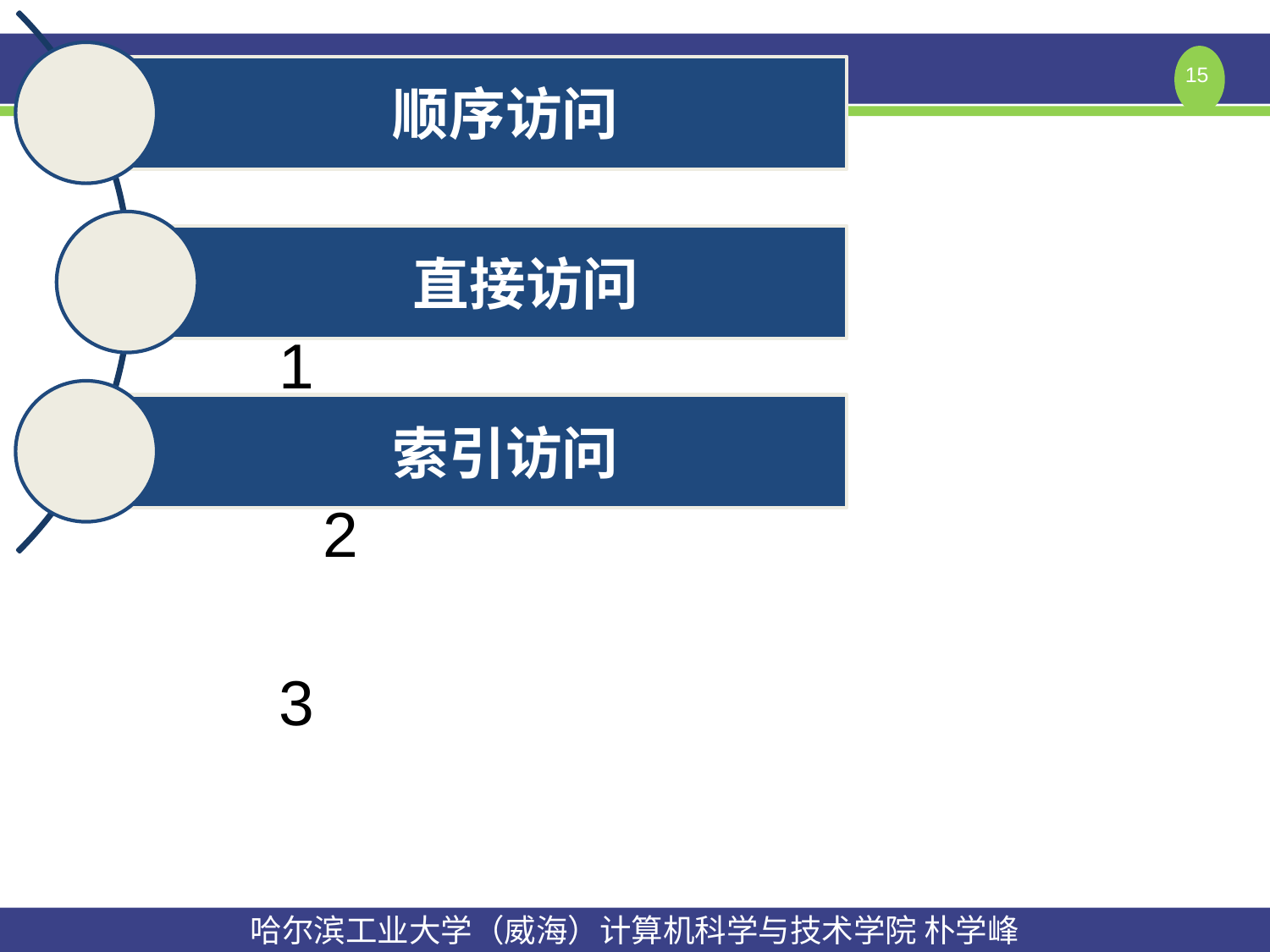

# 2 访问方法
顺序访问
直接访问
索引访问
1
2
3